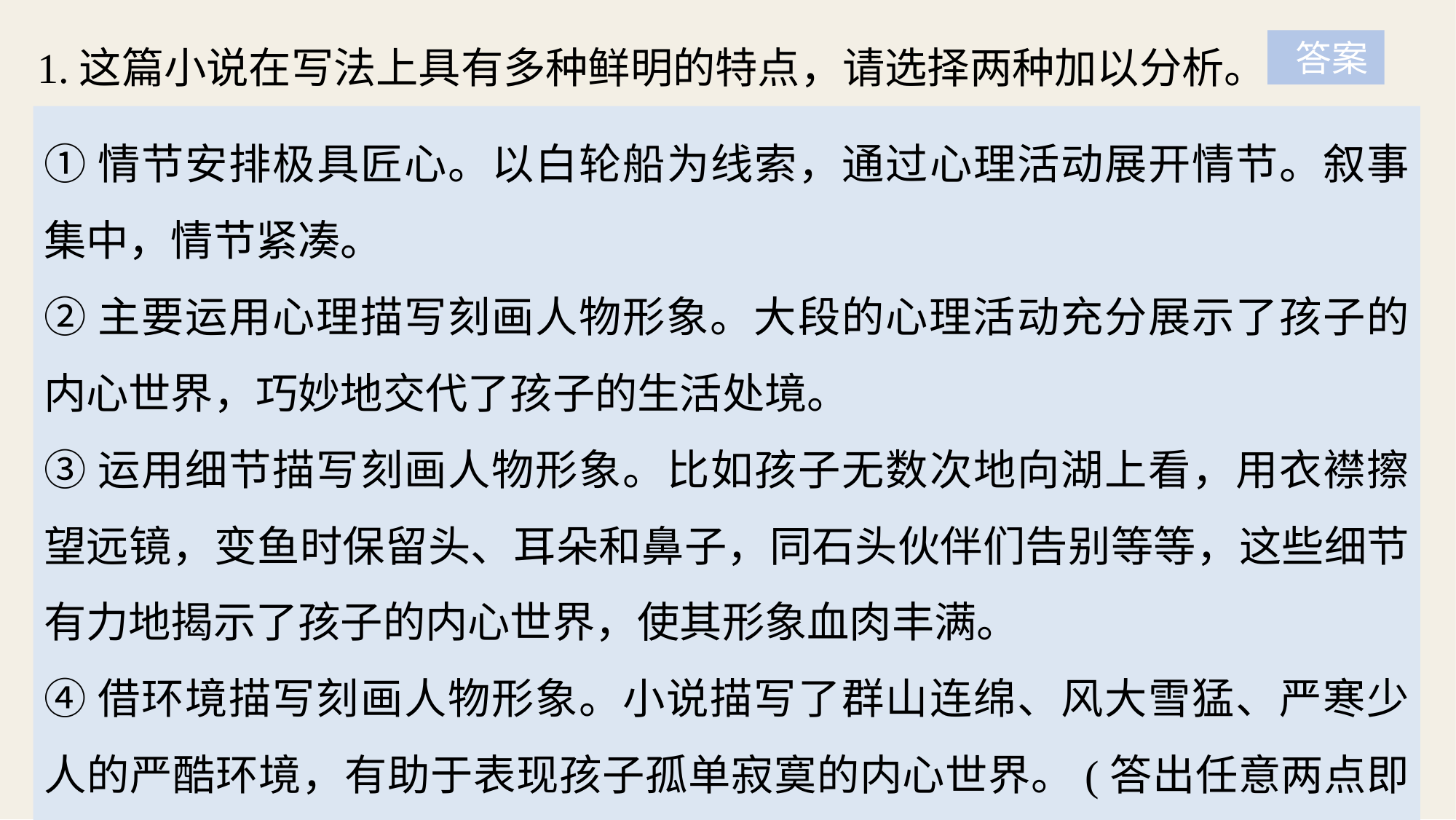

1.这篇小说在写法上具有多种鲜明的特点，请选择两种加以分析。
 答案
①情节安排极具匠心。以白轮船为线索，通过心理活动展开情节。叙事集中，情节紧凑。
②主要运用心理描写刻画人物形象。大段的心理活动充分展示了孩子的内心世界，巧妙地交代了孩子的生活处境。
③运用细节描写刻画人物形象。比如孩子无数次地向湖上看，用衣襟擦望远镜，变鱼时保留头、耳朵和鼻子，同石头伙伴们告别等等，这些细节有力地揭示了孩子的内心世界，使其形象血肉丰满。
④借环境描写刻画人物形象。小说描写了群山连绵、风大雪猛、严寒少人的严酷环境，有助于表现孩子孤单寂寞的内心世界。(答出任意两点即可)